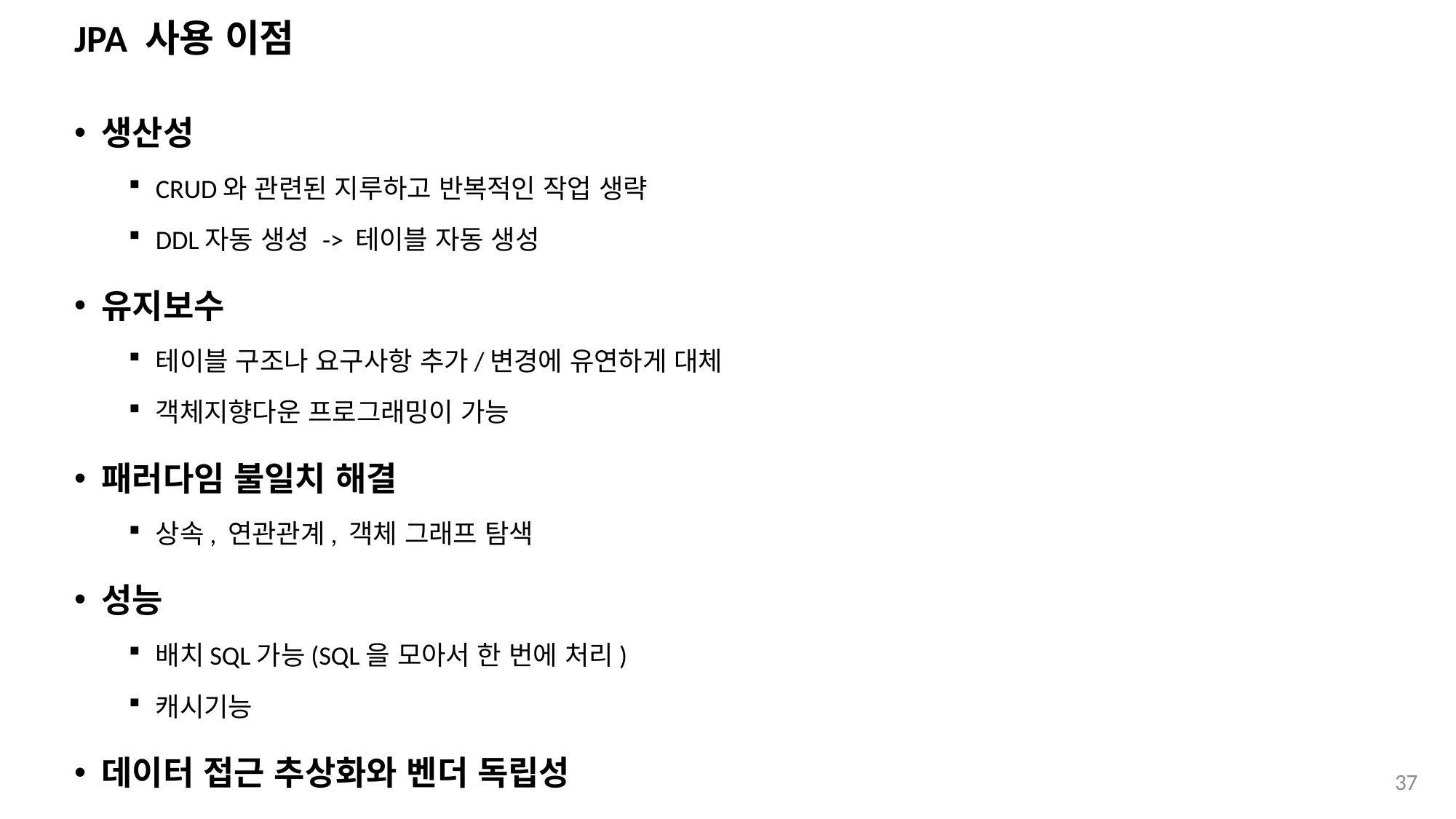

# JPA 사용 이점
생산성
CRUD와 관련된 지루하고 반복적인 작업 생략
DDL자동 생성 -> 테이블 자동 생성
유지보수
테이블 구조나 요구사항 추가/변경에 유연하게 대체
객체지향다운 프로그래밍이 가능
패러다임 불일치 해결
상속, 연관관계, 객체 그래프 탐색
성능
배치SQL가능(SQL을 모아서 한 번에 처리)
캐시기능
데이터 접근 추상화와 벤더 독립성

37